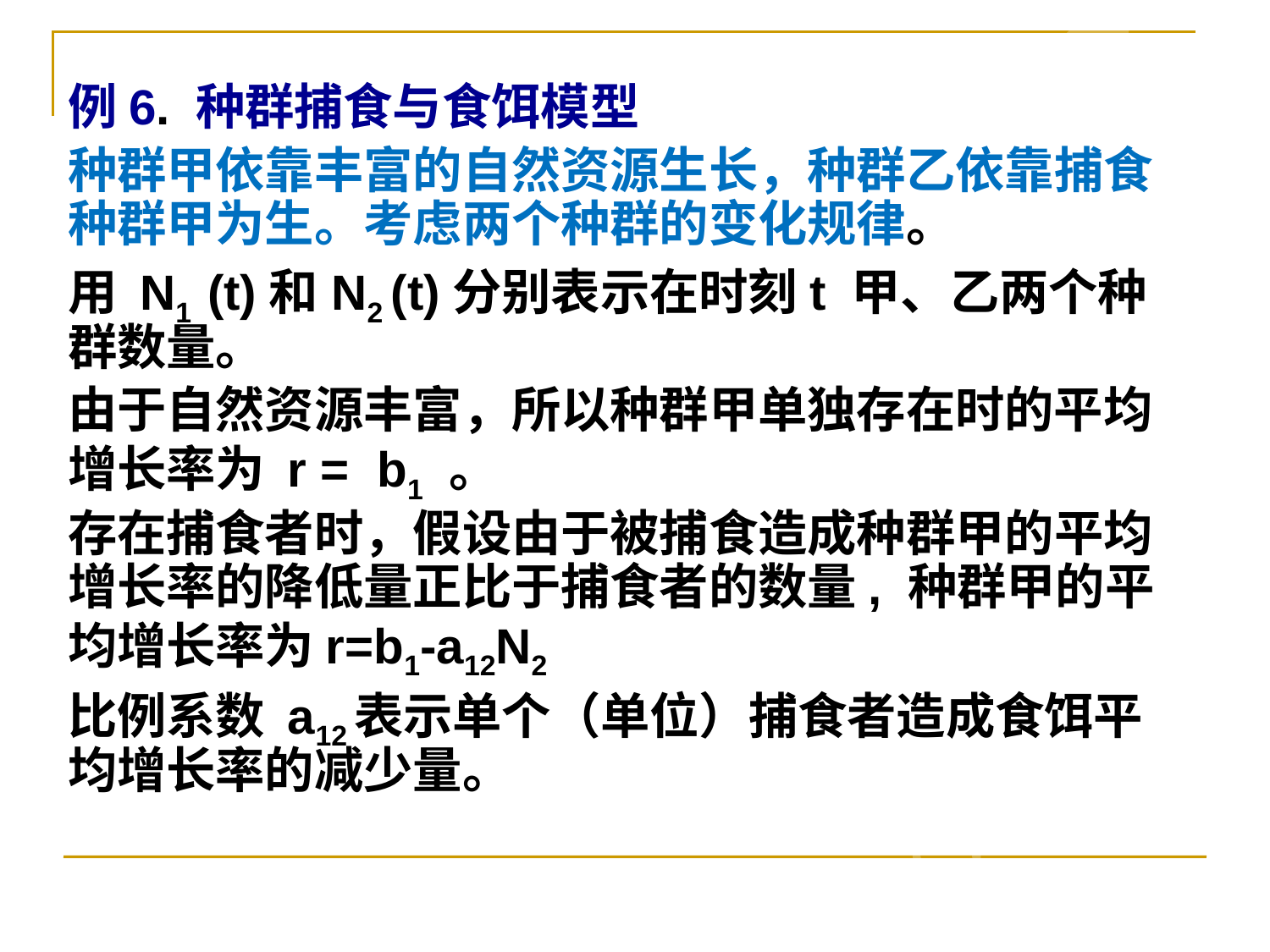

例6. 种群捕食与食饵模型
种群甲依靠丰富的自然资源生长，种群乙依靠捕食种群甲为生。考虑两个种群的变化规律。
用 N1  (t)和 N2 (t)分别表示在时刻t 甲、乙两个种群数量。
由于自然资源丰富，所以种群甲单独存在时的平均增长率为 r =  b1 。
存在捕食者时，假设由于被捕食造成种群甲的平均增长率的降低量正比于捕食者的数量, 种群甲的平均增长率为r=b1-a12N2
比例系数 a12表示单个（单位）捕食者造成食饵平均增长率的减少量。